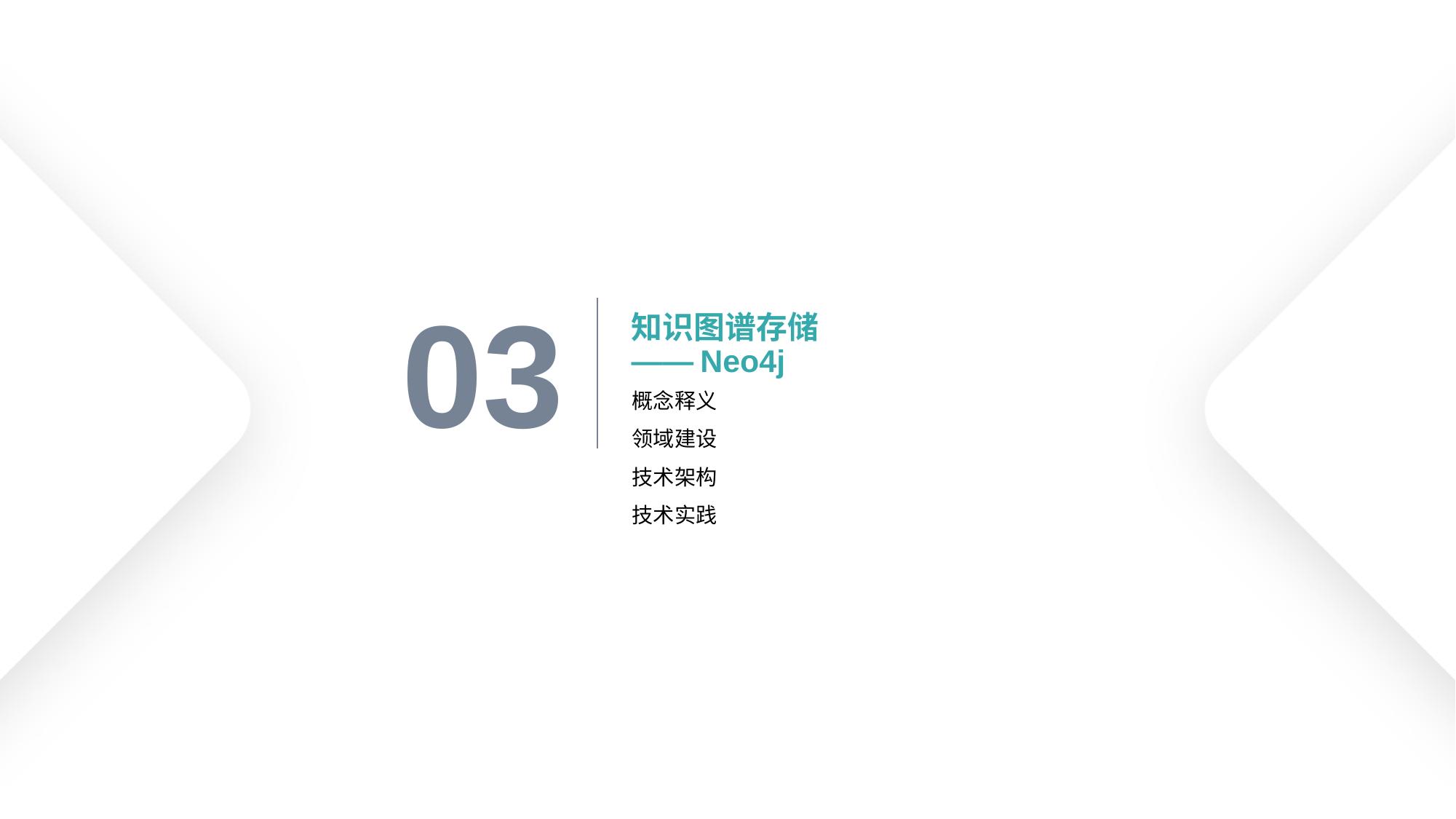

03
# 知识图谱存储 ——Neo4j
概念释义
领域建设
技术架构
技术实践